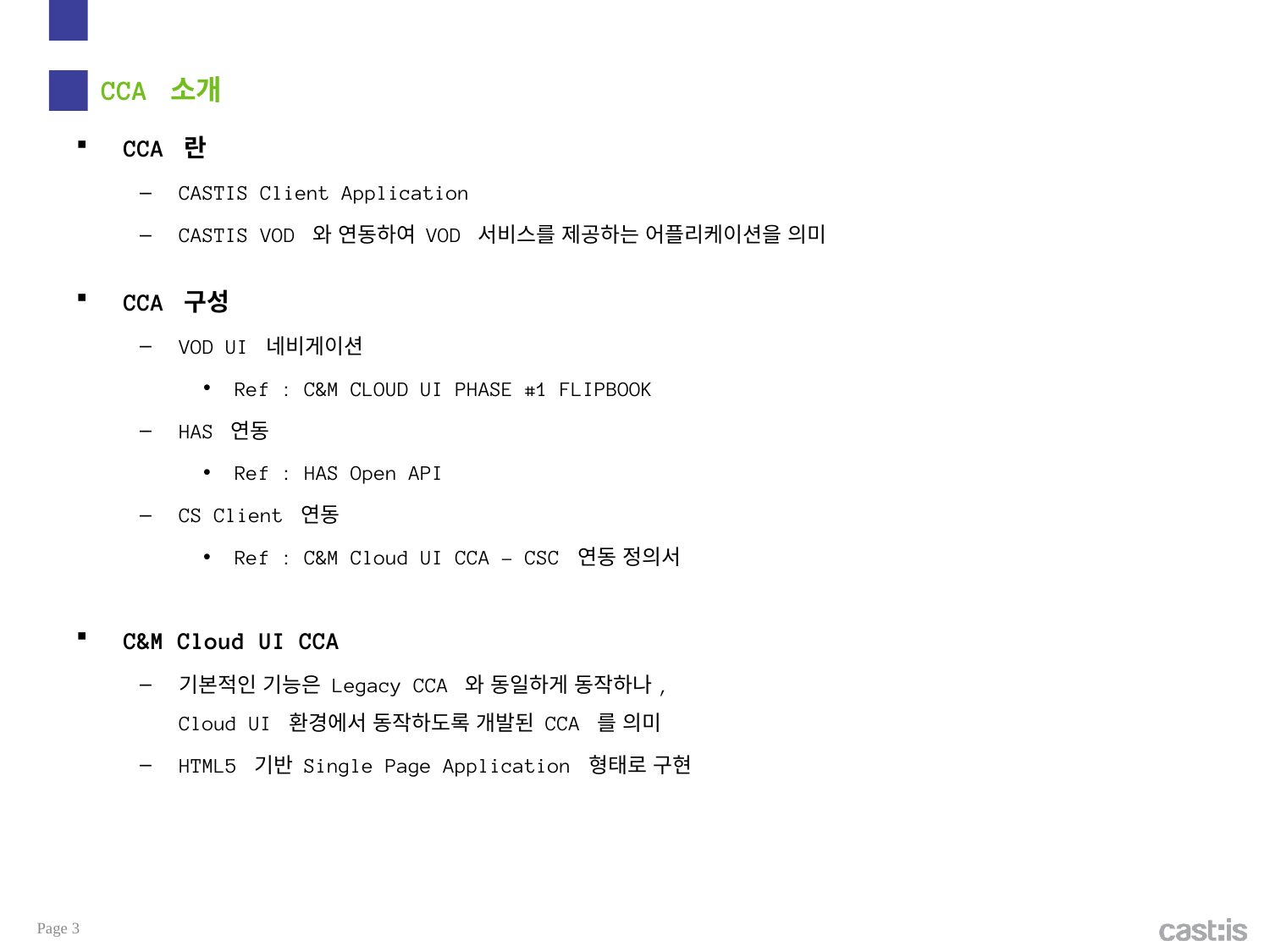

# CCA 소개
CCA 란
CASTIS Client Application
CASTIS VOD 와 연동하여 VOD 서비스를 제공하는 어플리케이션을 의미

CCA 구성
VOD UI 네비게이션
Ref : C&M CLOUD UI PHASE #1 FLIPBOOK
HAS 연동
Ref : HAS Open API
CS Client 연동
Ref : C&M Cloud UI CCA – CSC 연동 정의서

C&M Cloud UI CCA
기본적인 기능은 Legacy CCA 와 동일하게 동작하나,
Cloud UI 환경에서 동작하도록 개발된 CCA 를 의미
HTML5 기반 Single Page Application 형태로 구현

Page 3